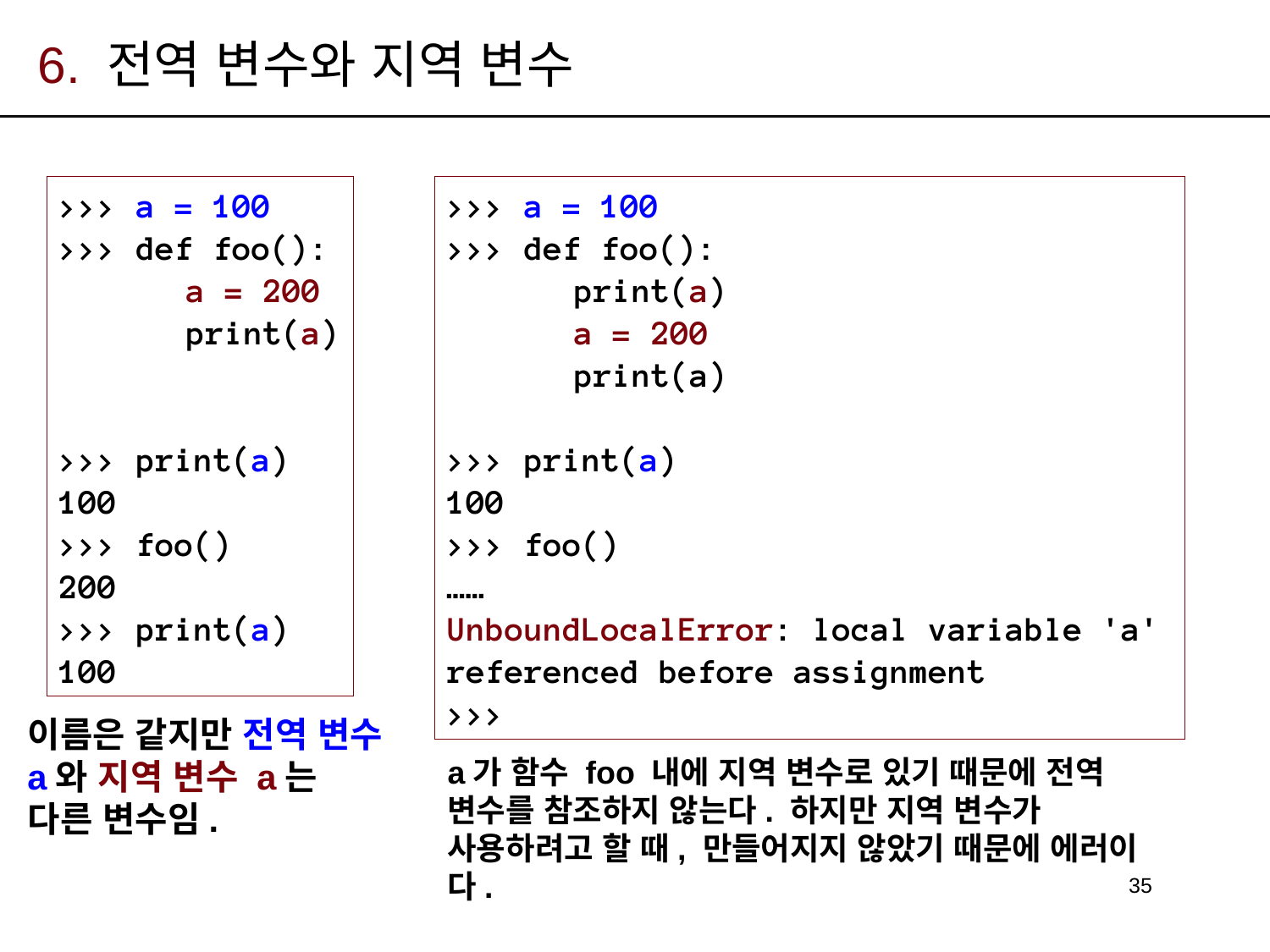

# 6. 전역 변수와 지역 변수
>>> a = 100
>>> def foo():
	a = 200
	print(a)

>>> print(a)
100
>>> foo()
200
>>> print(a)
100
>>> a = 100
>>> def foo():
	print(a)
	a = 200
	print(a)

>>> print(a)
100
>>> foo()
……
UnboundLocalError: local variable 'a' referenced before assignment
>>>
이름은 같지만 전역 변수 a와 지역 변수 a는 다른 변수임.
a가 함수 foo 내에 지역 변수로 있기 때문에 전역 변수를 참조하지 않는다. 하지만 지역 변수가 사용하려고 할 때, 만들어지지 않았기 때문에 에러이다.
35